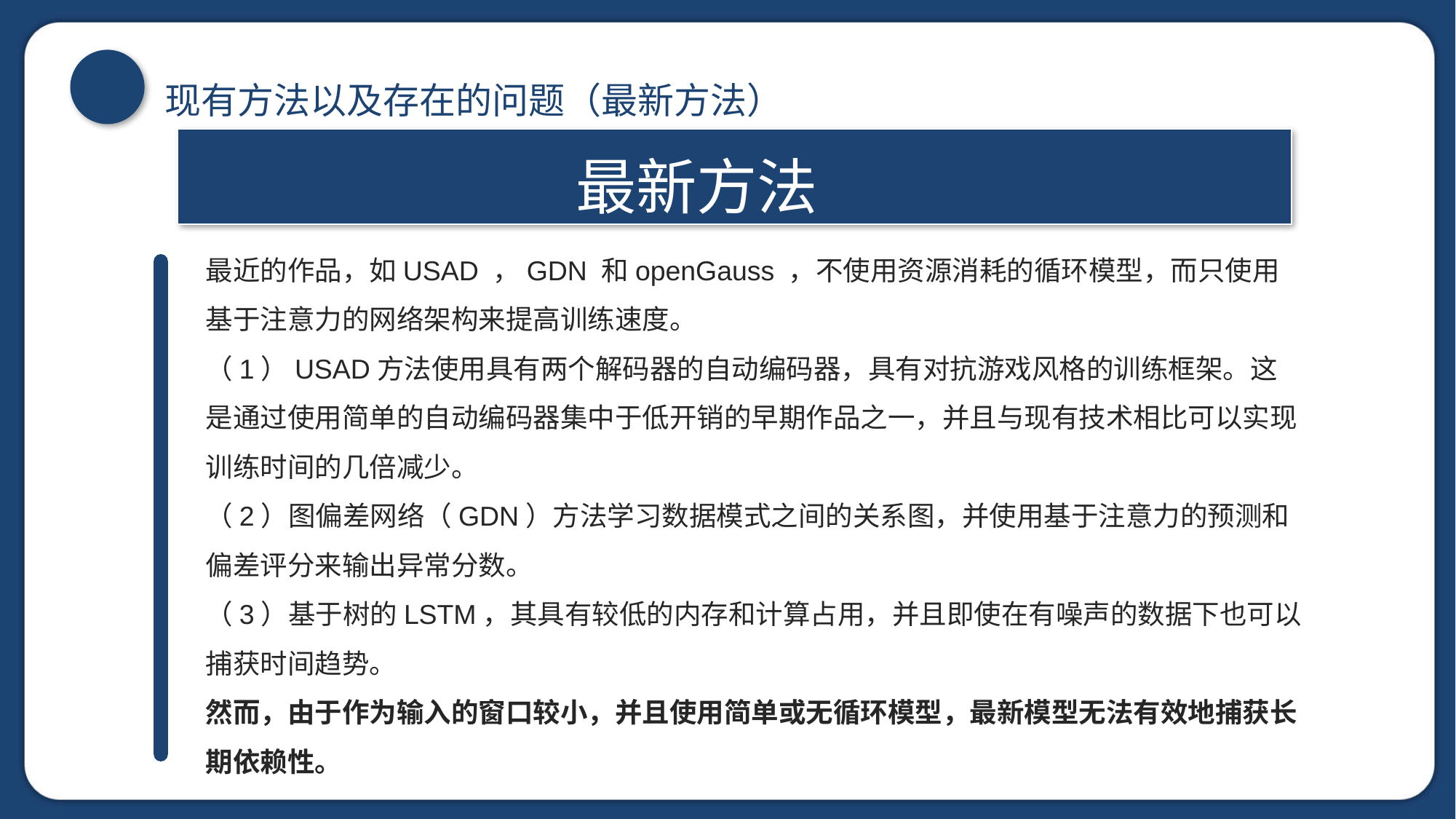

现有方法以及存在的问题（最新方法）

最新方法
最近的作品，如USAD ，GDN 和openGauss ，不使用资源消耗的循环模型，而只使用基于注意力的网络架构来提高训练速度。
（1）USAD方法使用具有两个解码器的自动编码器，具有对抗游戏风格的训练框架。这是通过使用简单的自动编码器集中于低开销的早期作品之一，并且与现有技术相比可以实现训练时间的几倍减少。
（2）图偏差网络（GDN）方法学习数据模式之间的关系图，并使用基于注意力的预测和偏差评分来输出异常分数。
（3）基于树的LSTM，其具有较低的内存和计算占用，并且即使在有噪声的数据下也可以捕获时间趋势。
然而，由于作为输入的窗口较小，并且使用简单或无循环模型，最新模型无法有效地捕获长期依赖性。